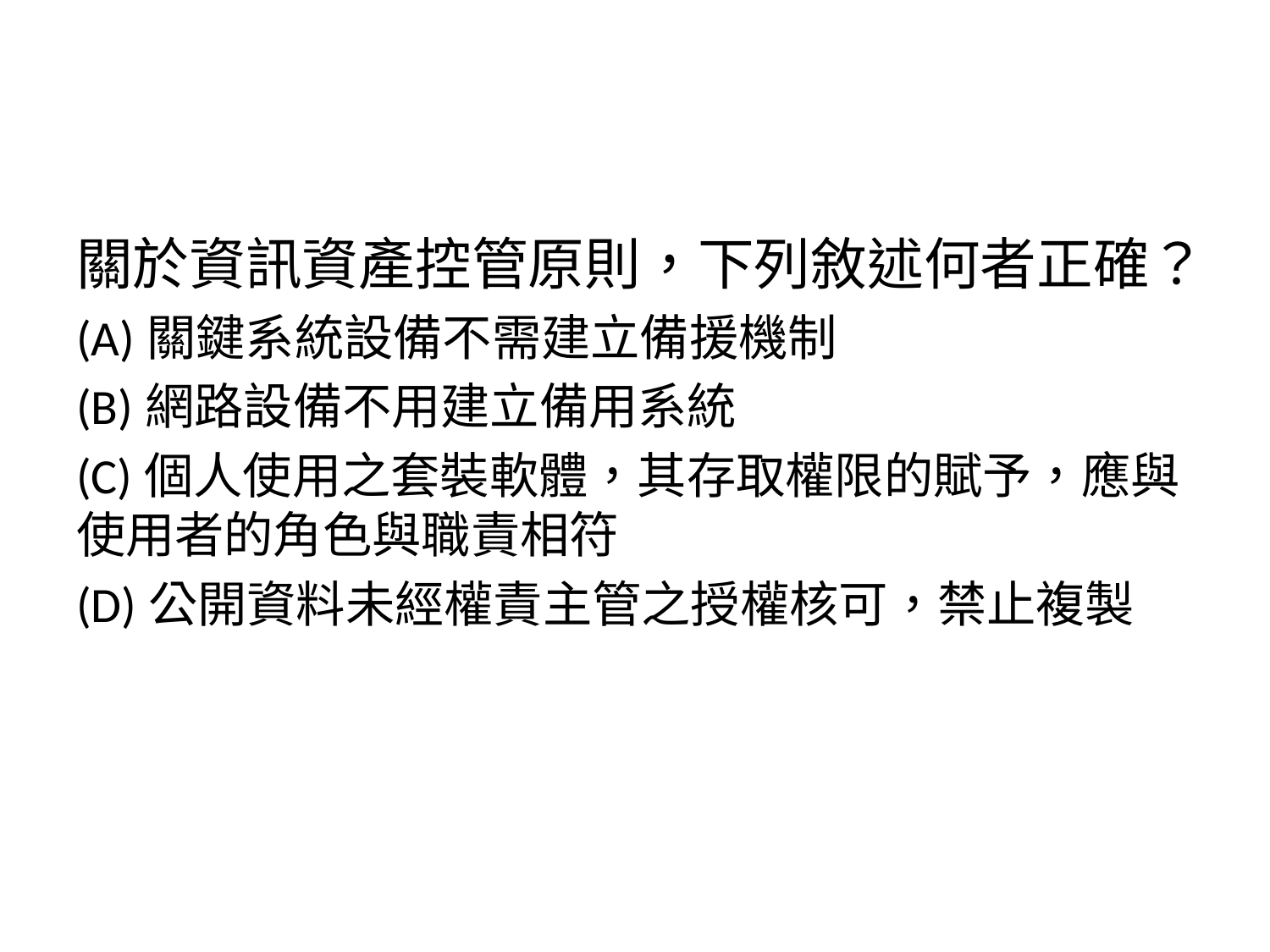

關於資訊資產控管原則，下列敘述何者正確？
(A)關鍵系統設備不需建立備援機制
(B)網路設備不用建立備用系統
(C)個人使用之套裝軟體，其存取權限的賦予，應與使用者的角色與職責相符
(D)公開資料未經權責主管之授權核可，禁止複製